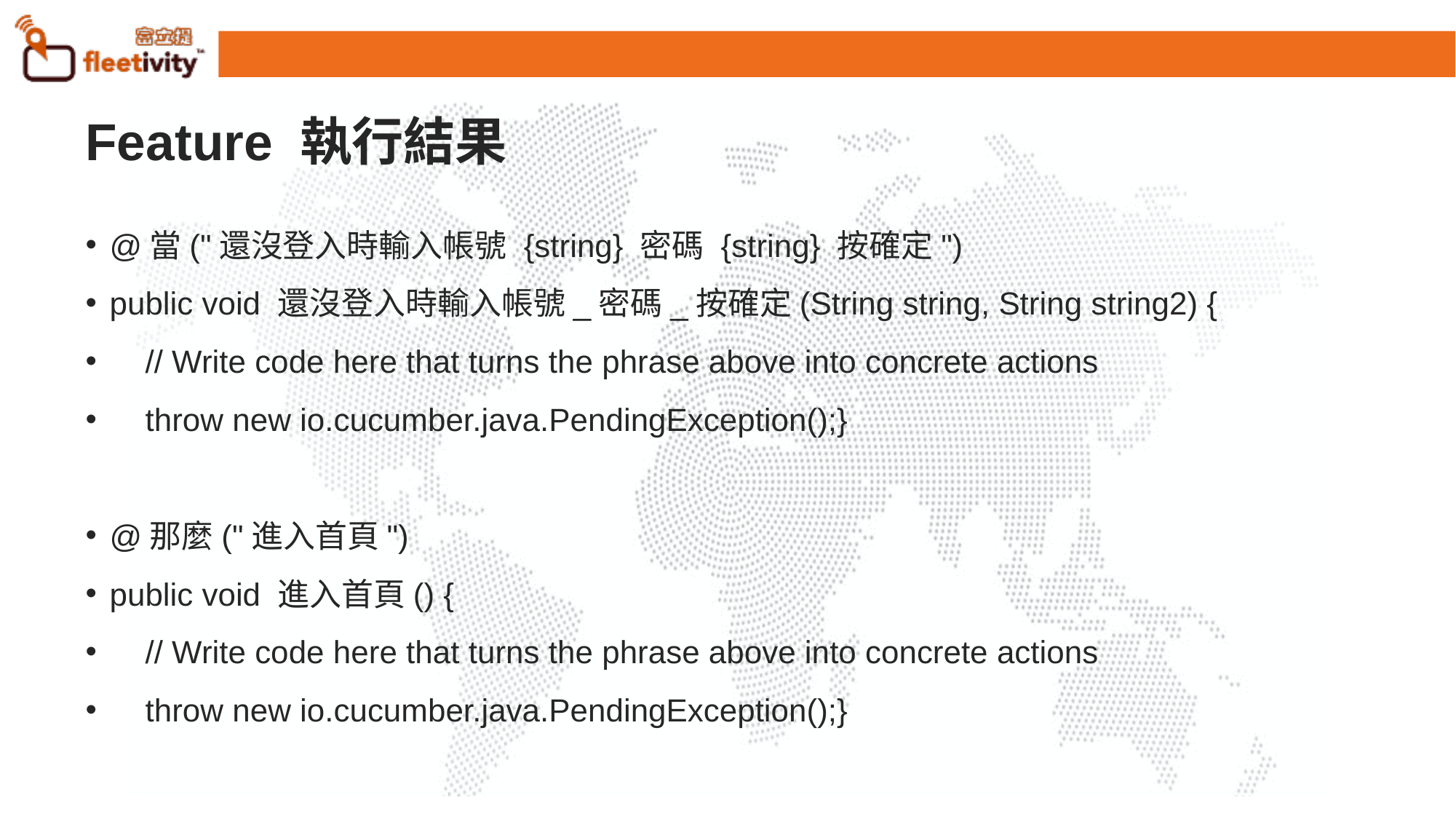

# Feature 執行結果
@當("還沒登入時輸入帳號 {string} 密碼 {string} 按確定")
public void 還沒登入時輸入帳號_密碼_按確定(String string, String string2) {
    // Write code here that turns the phrase above into concrete actions
    throw new io.cucumber.java.PendingException();}

@那麼("進入首頁")
public void 進入首頁() {
    // Write code here that turns the phrase above into concrete actions
    throw new io.cucumber.java.PendingException();}